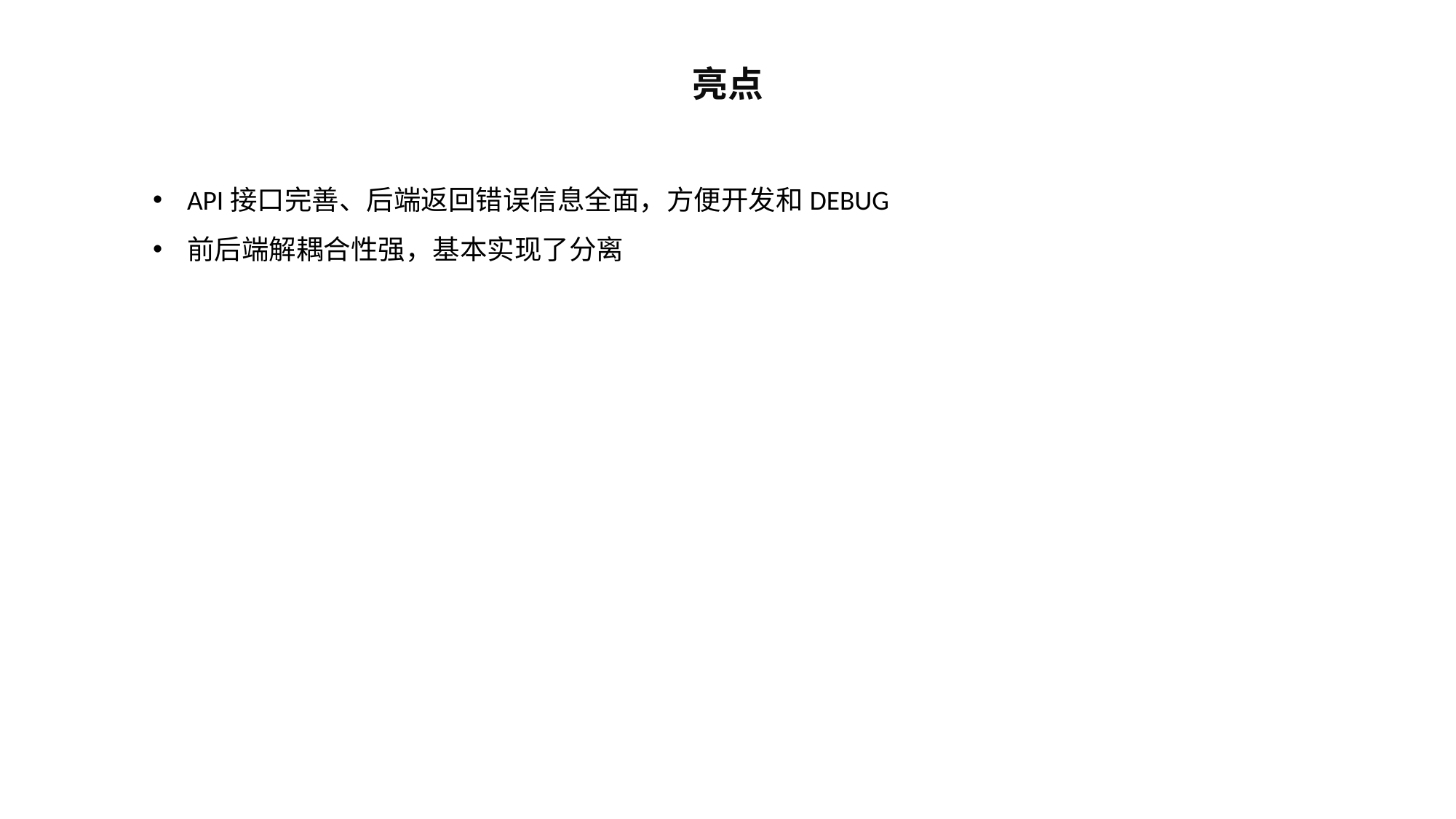

亮点
API接口完善、后端返回错误信息全面，方便开发和DEBUG
前后端解耦合性强，基本实现了分离